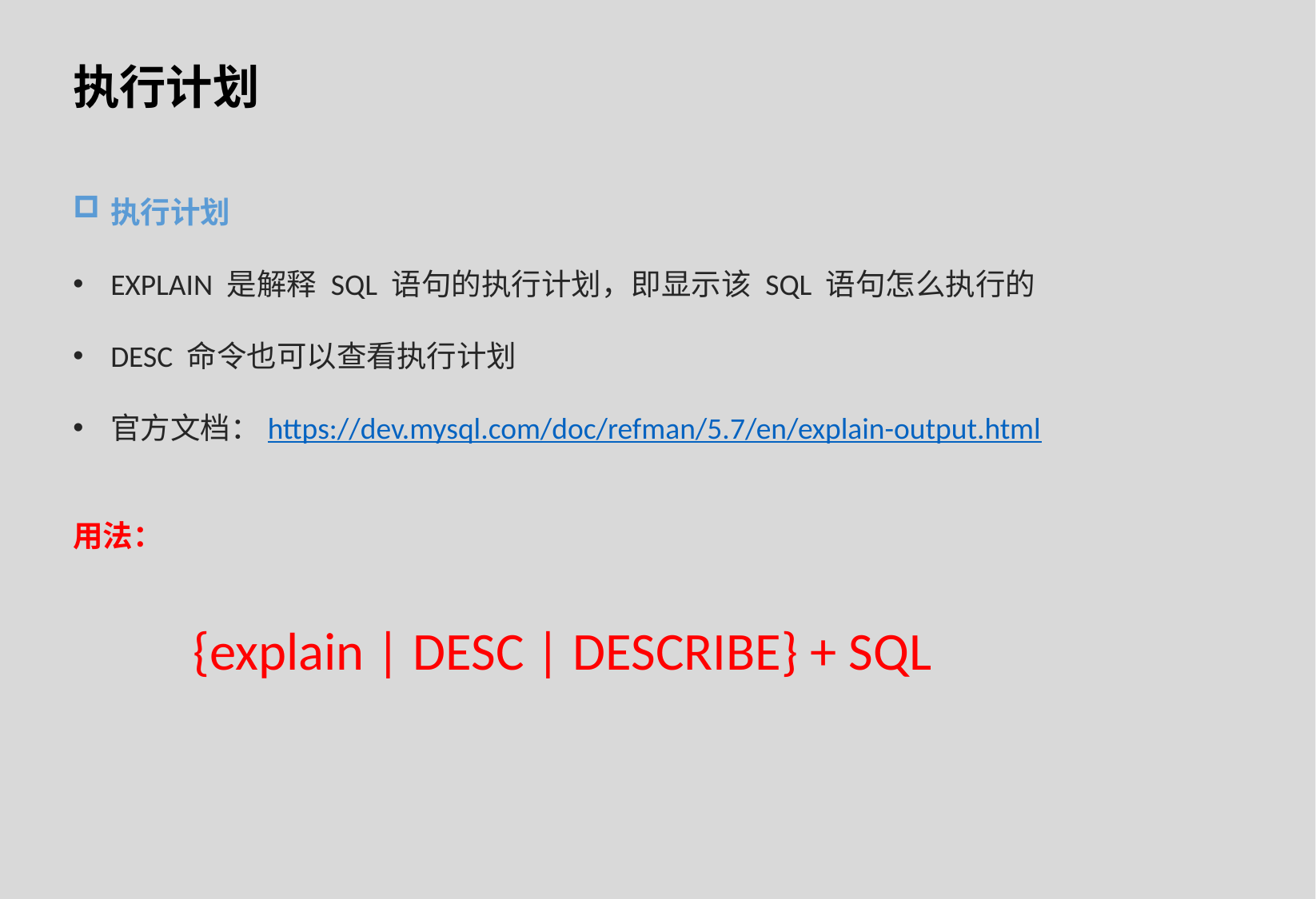

执行计划

执行计划

EXPLAIN 是解释 SQL 语句的执行计划，即显示该 SQL 语句怎么执行的

DESC 命令也可以查看执行计划

官方文档：https://dev.mysql.com/doc/refman/5.7/en/explain-output.html

用法：

	{explain | DESC | DESCRIBE} + SQL